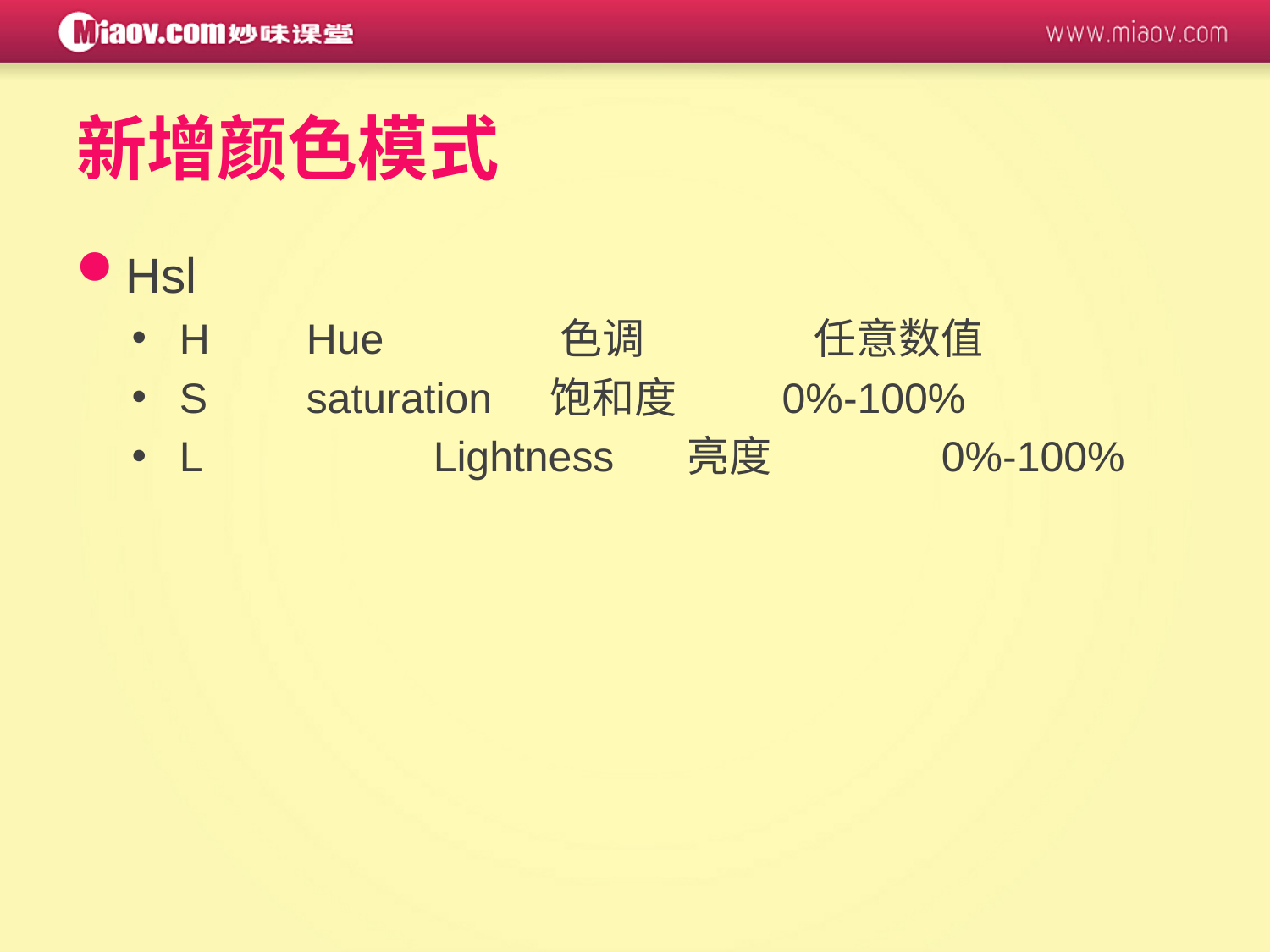

# 新增颜色模式
Hsl
H	Hue		色调		任意数值
S 	saturation    饱和度          0%-100%
L		Lightness	亮度		0%-100%